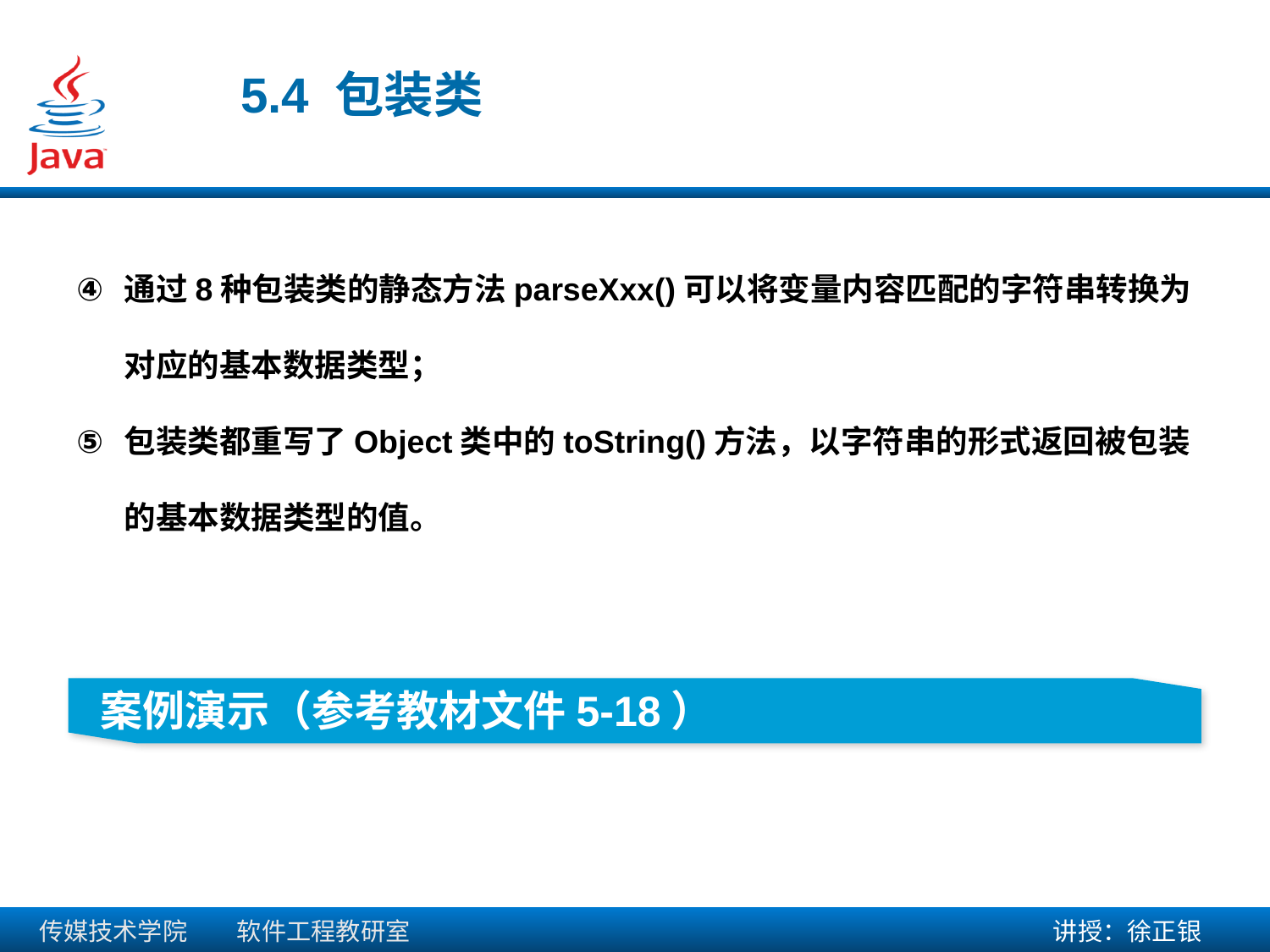

5.4 包装类
通过8种包装类的静态方法parseXxx()可以将变量内容匹配的字符串转换为对应的基本数据类型；
包装类都重写了Object类中的toString()方法，以字符串的形式返回被包装的基本数据类型的值。
 案例演示（参考教材文件5-18）